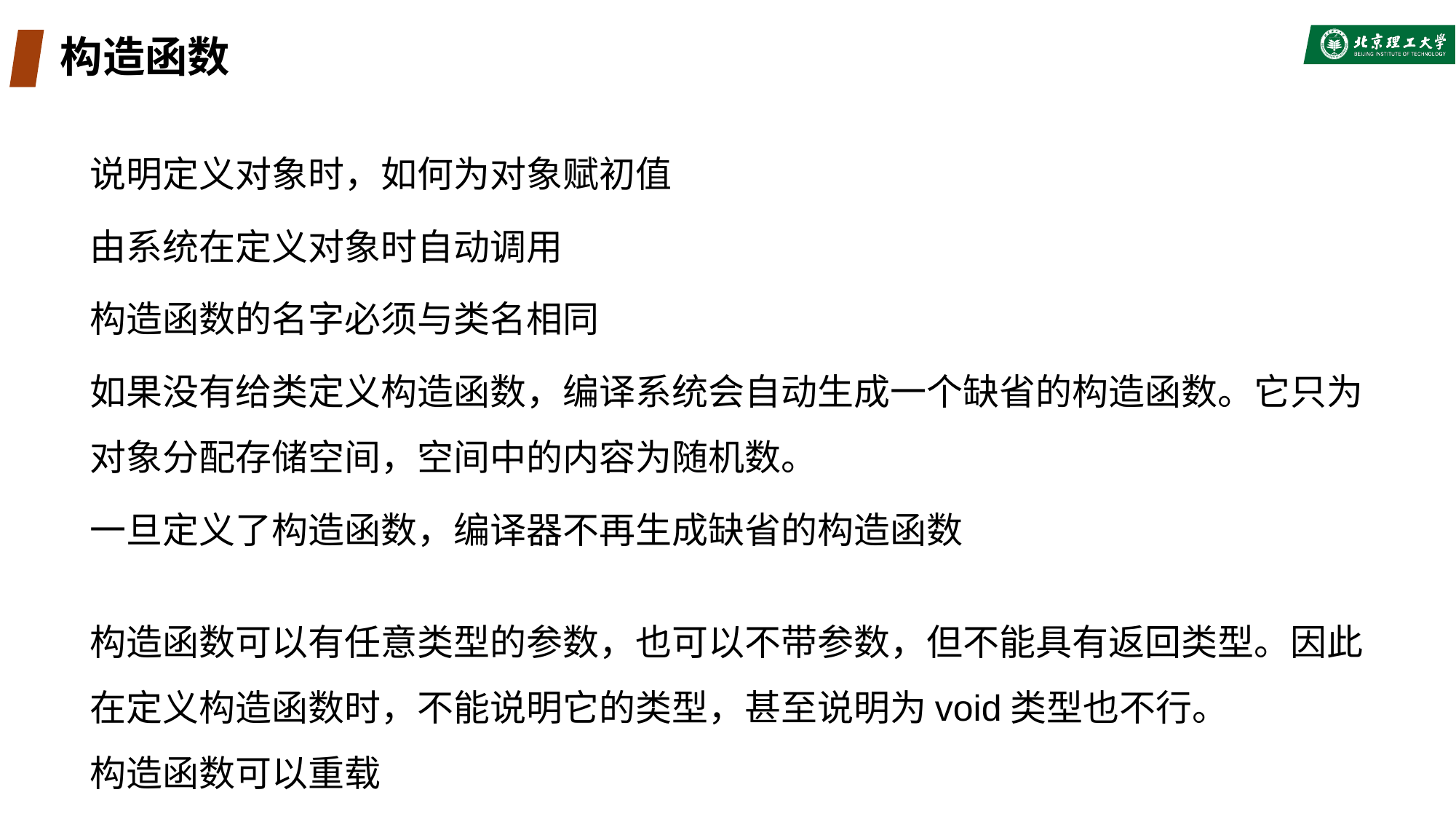

# 构造函数
说明定义对象时，如何为对象赋初值
由系统在定义对象时自动调用
构造函数的名字必须与类名相同
如果没有给类定义构造函数，编译系统会自动生成一个缺省的构造函数。它只为对象分配存储空间，空间中的内容为随机数。
一旦定义了构造函数，编译器不再生成缺省的构造函数
构造函数可以有任意类型的参数，也可以不带参数，但不能具有返回类型。因此在定义构造函数时，不能说明它的类型，甚至说明为void类型也不行。
构造函数可以重载